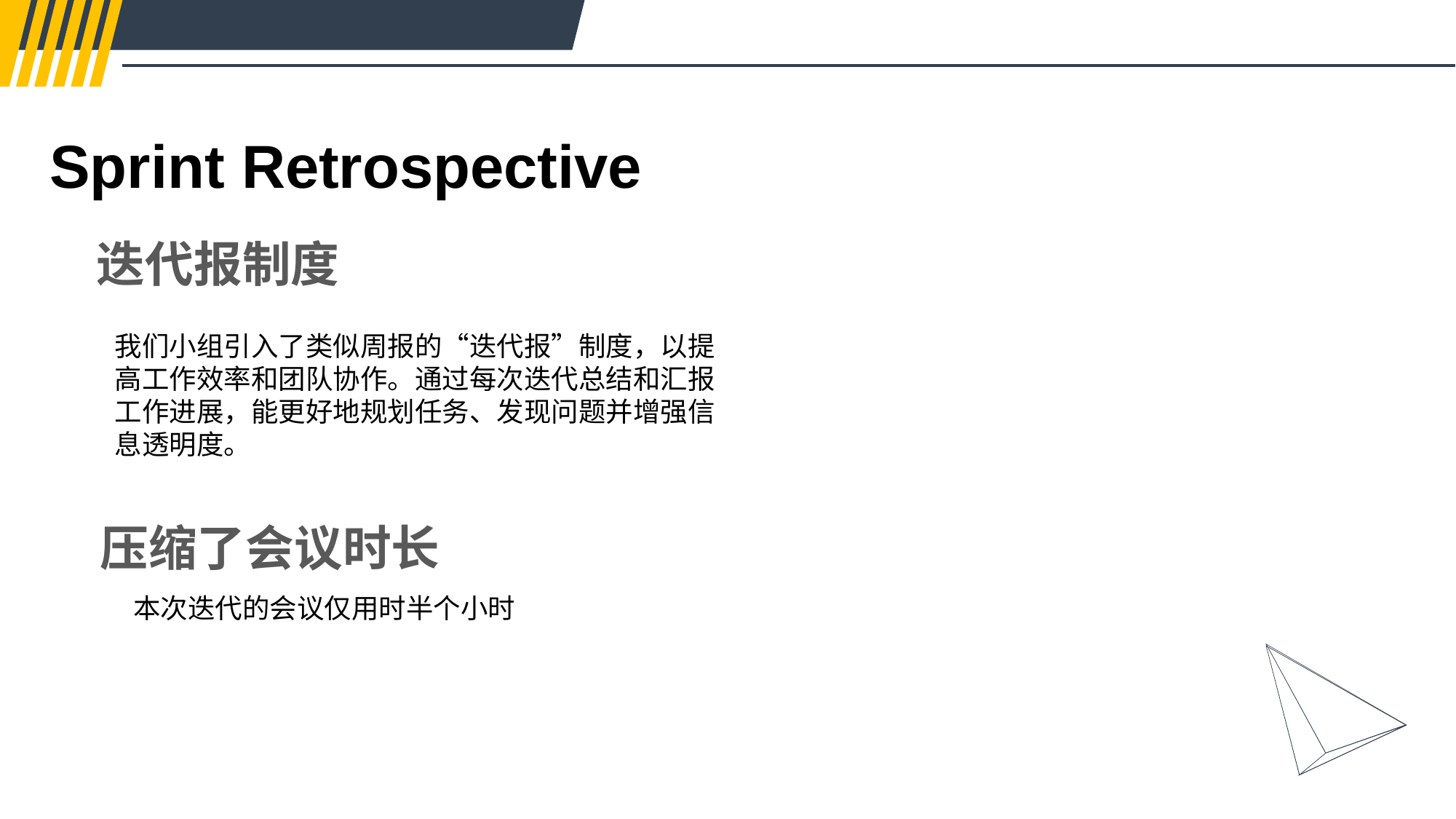

Sprint Retrospective
迭代报制度
我们小组引入了类似周报的“迭代报”制度，以提高工作效率和团队协作。通过每次迭代总结和汇报工作进展，能更好地规划任务、发现问题并增强信息透明度。
压缩了会议时长
本次迭代的会议仅用时半个小时